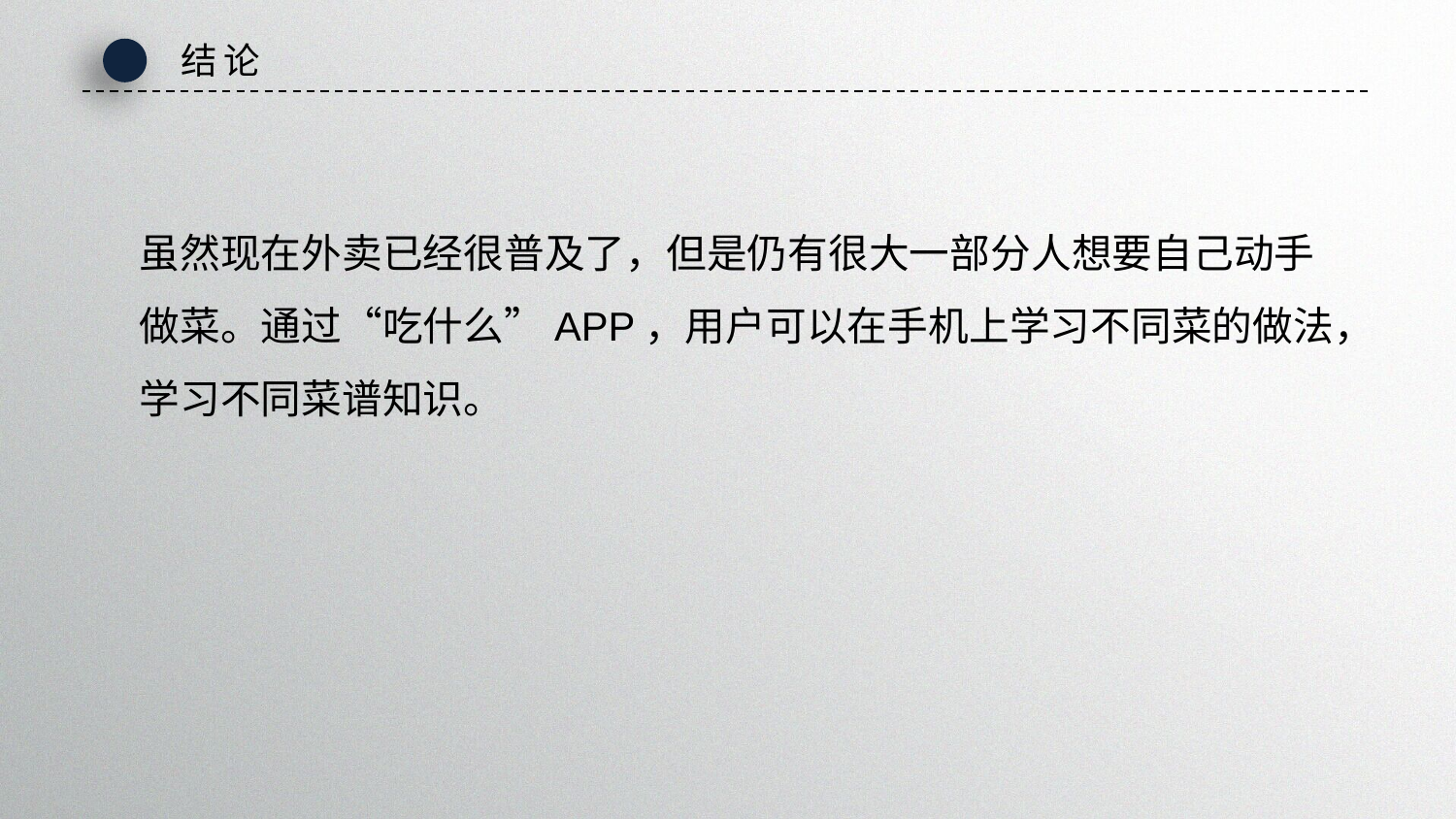

结论

虽然现在外卖已经很普及了，但是仍有很大一部分人想要自己动手做菜。通过“吃什么”APP，用户可以在手机上学习不同菜的做法，学习不同菜谱知识。